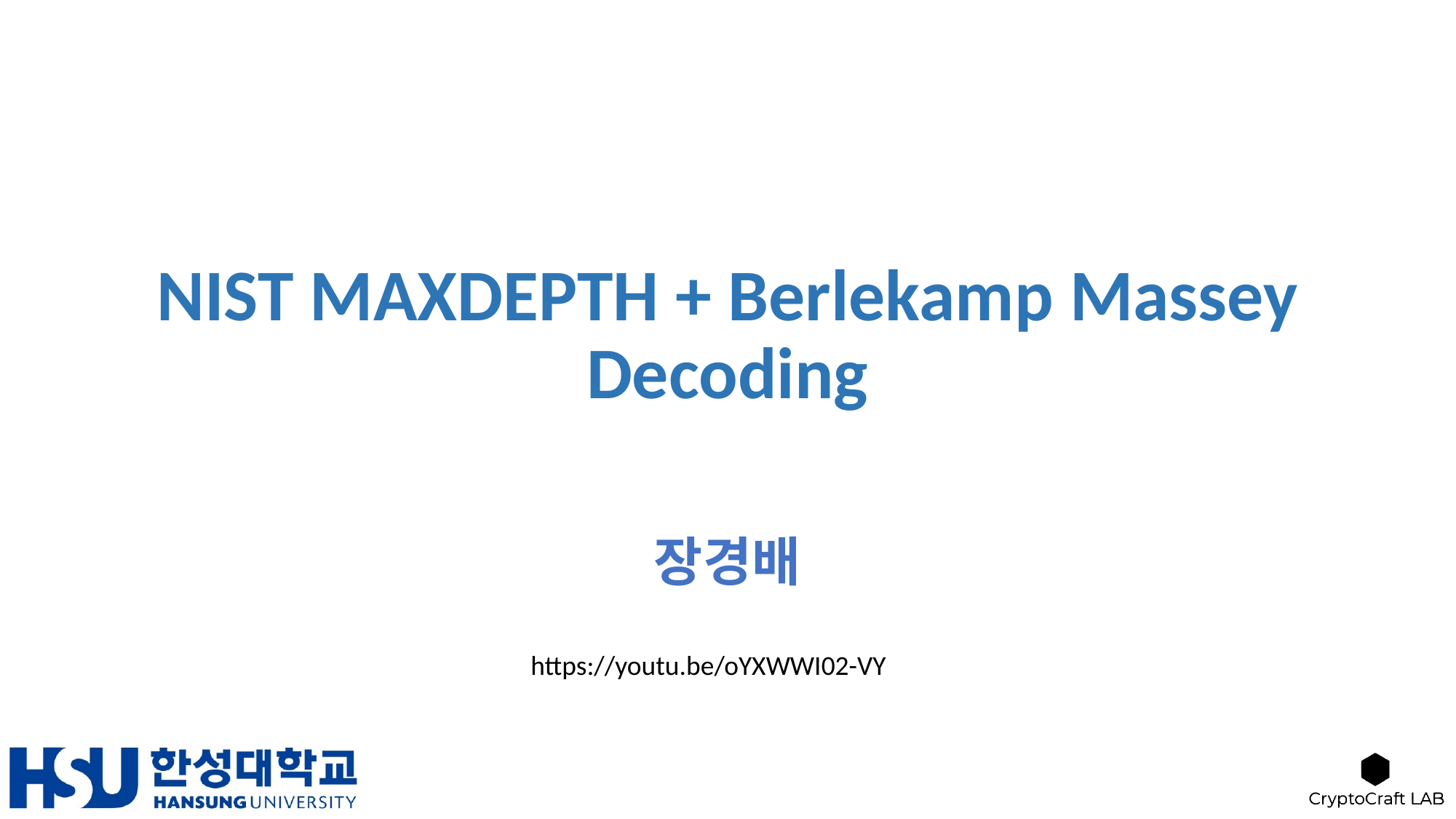

# NIST MAXDEPTH + Berlekamp Massey Decoding
장경배
https://youtu.be/oYXWWI02-VY